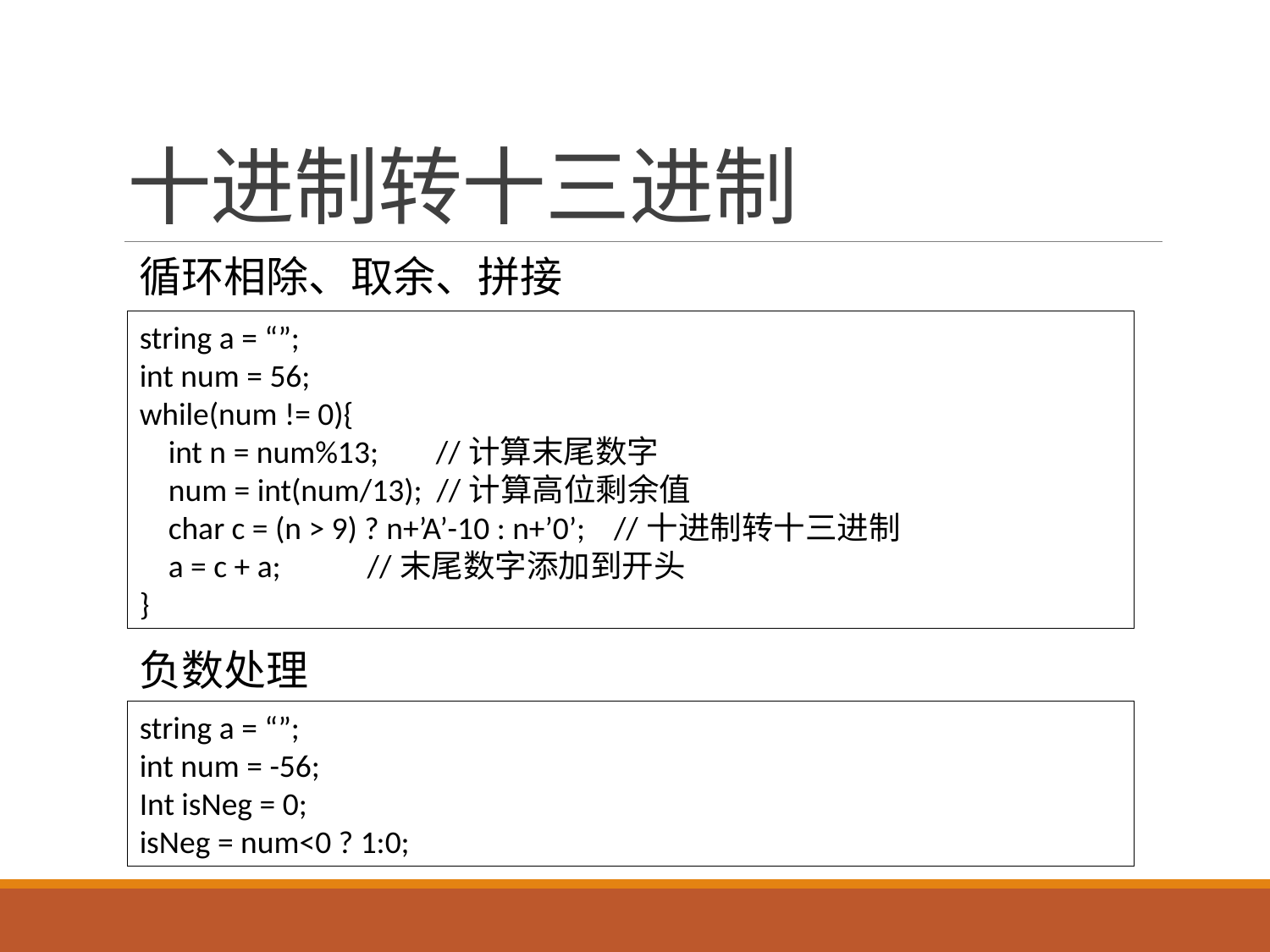

# 十进制转十三进制
循环相除、取余、拼接
string a = “”;
int num = 56;
while(num != 0){
    int n = num%13;        //计算末尾数字
    num = int(num/13);  //计算高位剩余值
    char c = (n > 9) ? n+’A’-10 : n+’0’;    //十进制转十三进制
    a = c + a;            //末尾数字添加到开头
}
负数处理
string a = “”;
int num = -56;
Int isNeg = 0;
isNeg = num<0 ? 1:0;